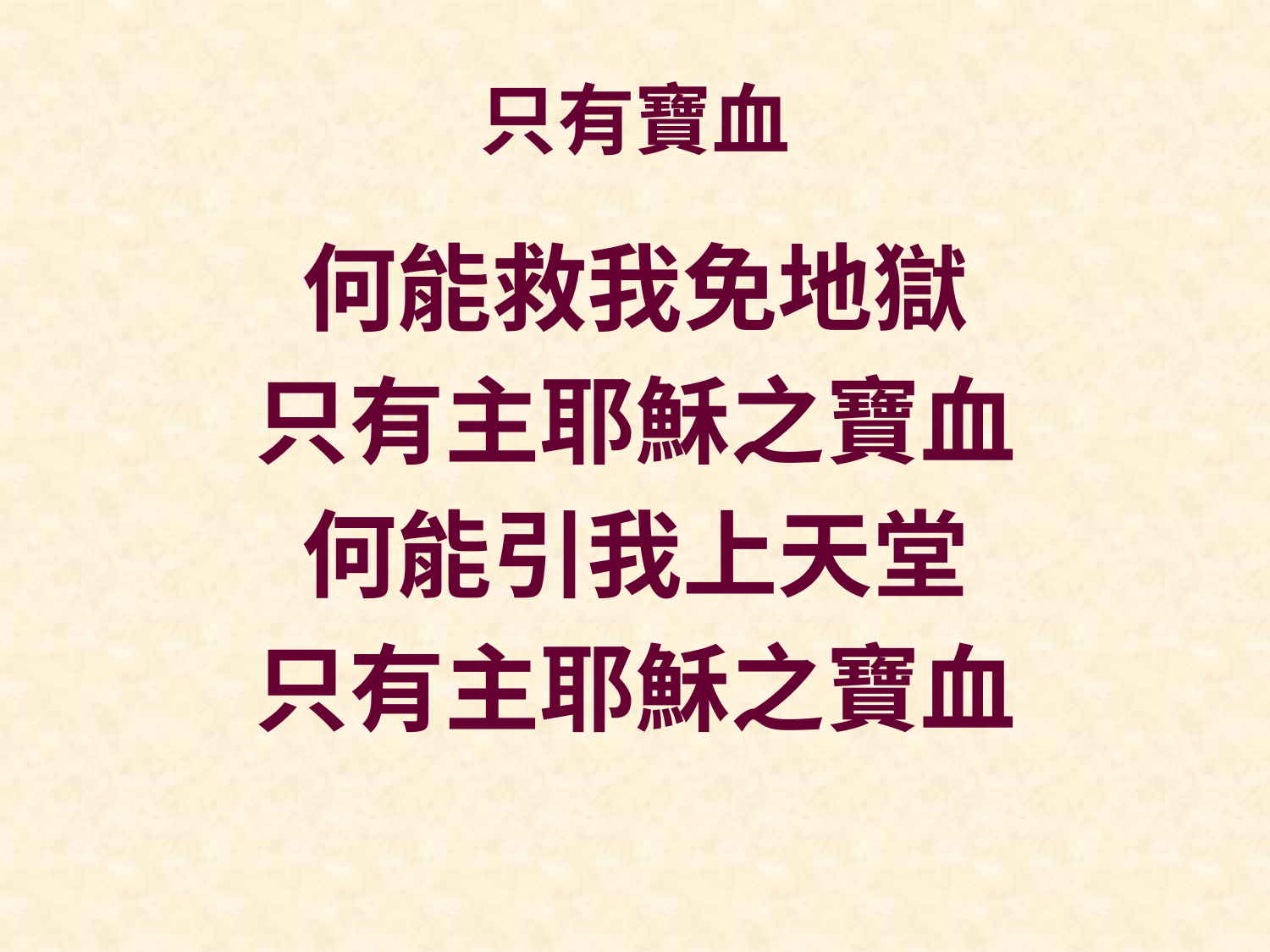

# 只有寶血
何能救我免地獄
只有主耶穌之寶血
何能引我上天堂
只有主耶穌之寶血